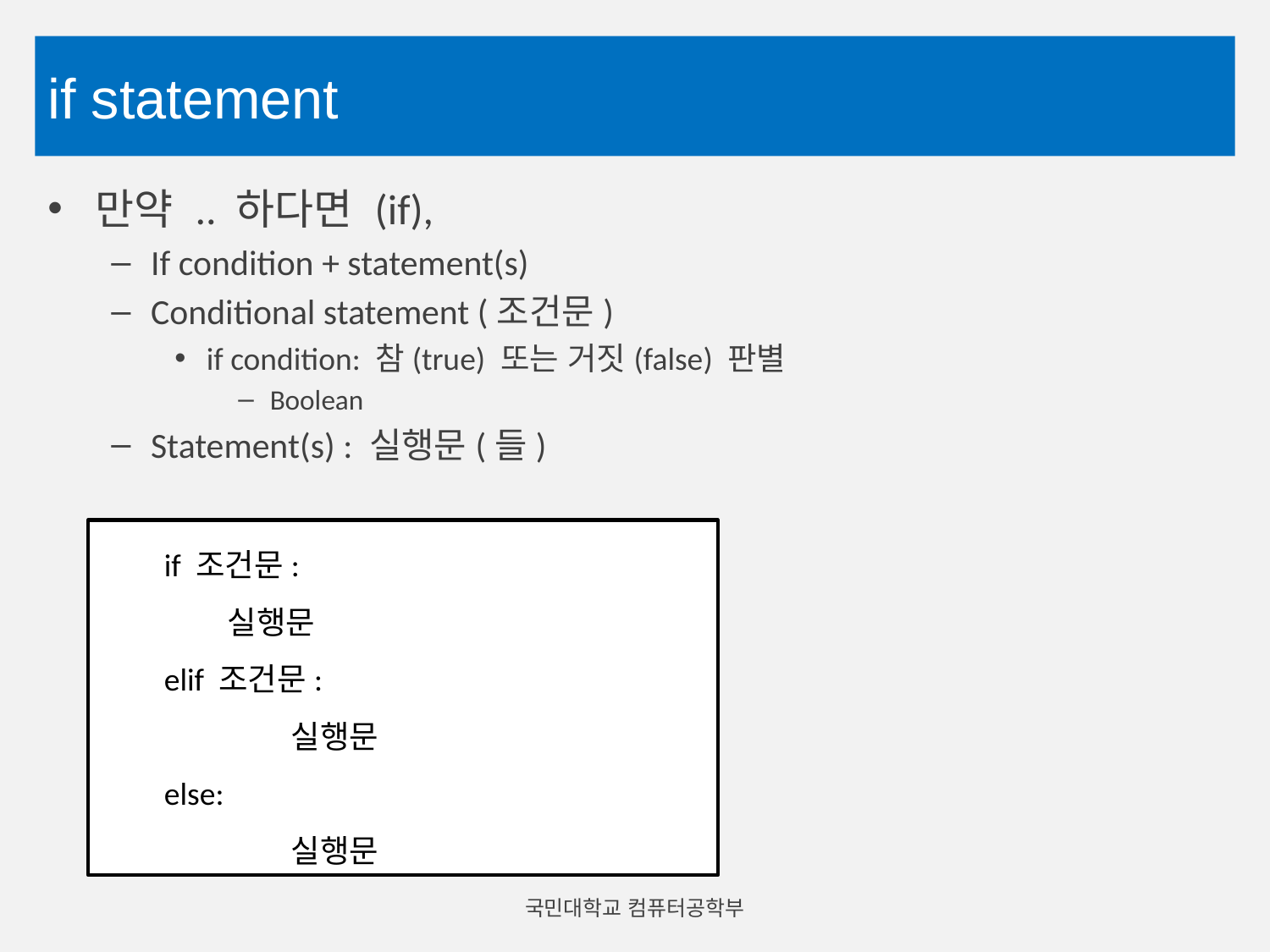

# if statement
만약 .. 하다면 (if),
If condition + statement(s)
Conditional statement (조건문)
if condition: 참(true) 또는 거짓(false) 판별
Boolean
Statement(s) : 실행문(들)
if 조건문:
실행문
elif 조건문:
	실행문
else:
	실행문
국민대학교 컴퓨터공학부